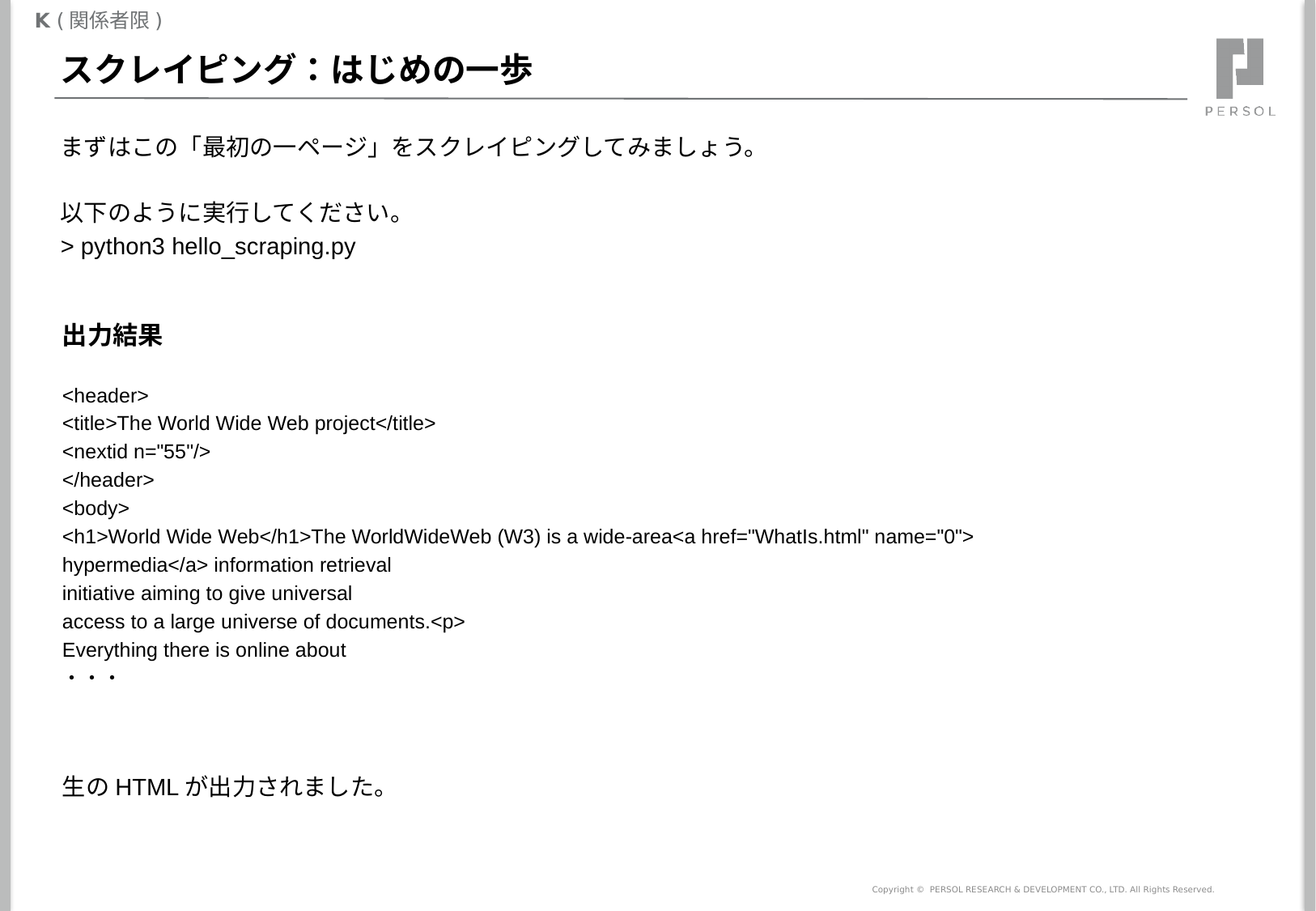

# スクレイピング：はじめの一歩
まずはこの「最初の一ページ」をスクレイピングしてみましょう。

以下のように実行してください。
> python3 hello_scraping.py
出力結果

<header>
<title>The World Wide Web project</title>
<nextid n="55"/>
</header>
<body>
<h1>World Wide Web</h1>The WorldWideWeb (W3) is a wide-area<a href="WhatIs.html" name="0">
hypermedia</a> information retrieval
initiative aiming to give universal
access to a large universe of documents.<p>
Everything there is online about
・・・
生のHTMLが出力されました。